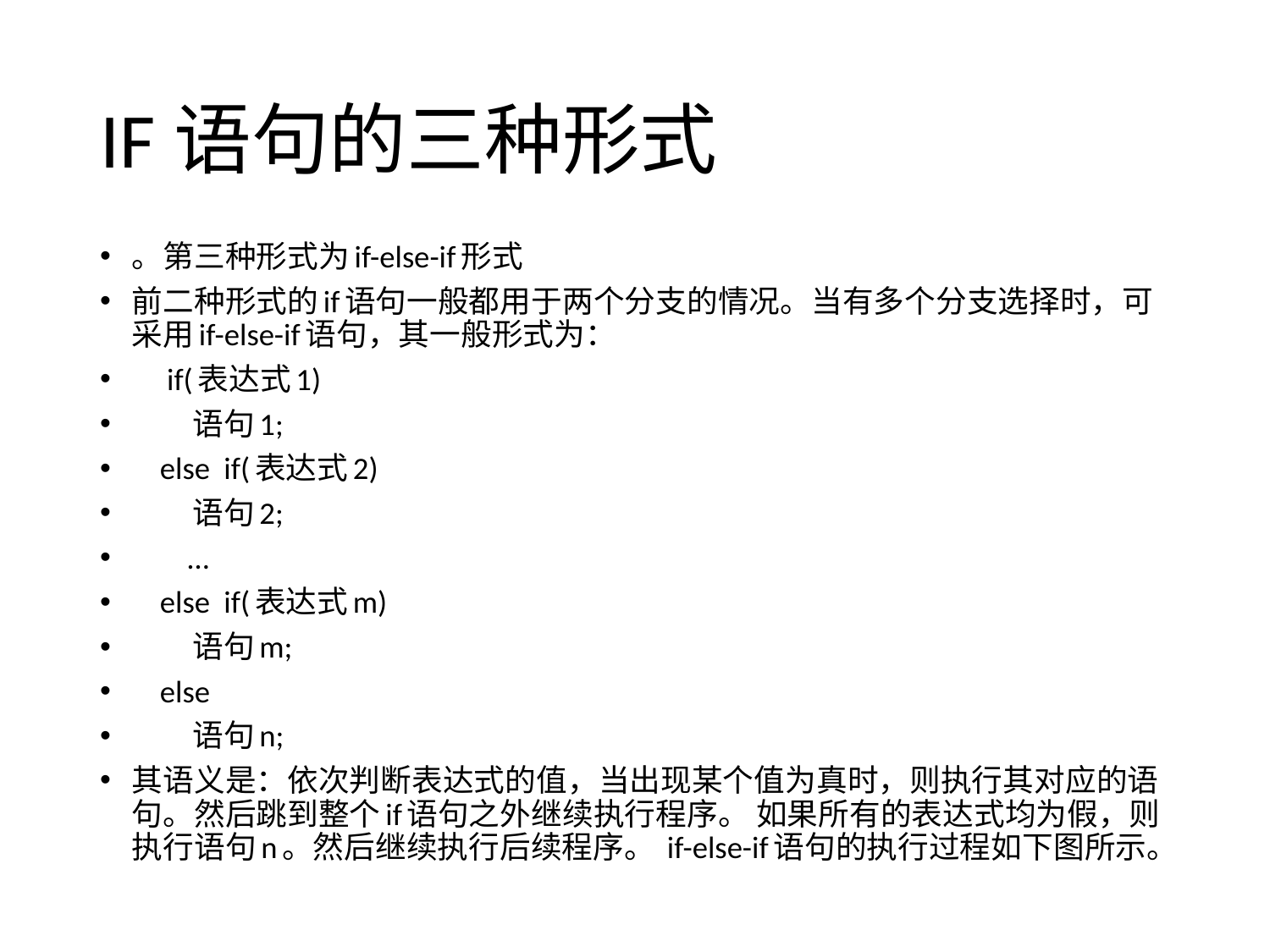

# IF语句的三种形式
。第三种形式为if-else-if形式
前二种形式的if语句一般都用于两个分支的情况。当有多个分支选择时，可采用if-else-if语句，其一般形式为：
     if(表达式1)
        语句1;
    else  if(表达式2)
        语句2;
        …
    else  if(表达式m)
        语句m;
    else
        语句n;
其语义是：依次判断表达式的值，当出现某个值为真时，则执行其对应的语句。然后跳到整个if语句之外继续执行程序。 如果所有的表达式均为假，则执行语句n。然后继续执行后续程序。 if-else-if语句的执行过程如下图所示。